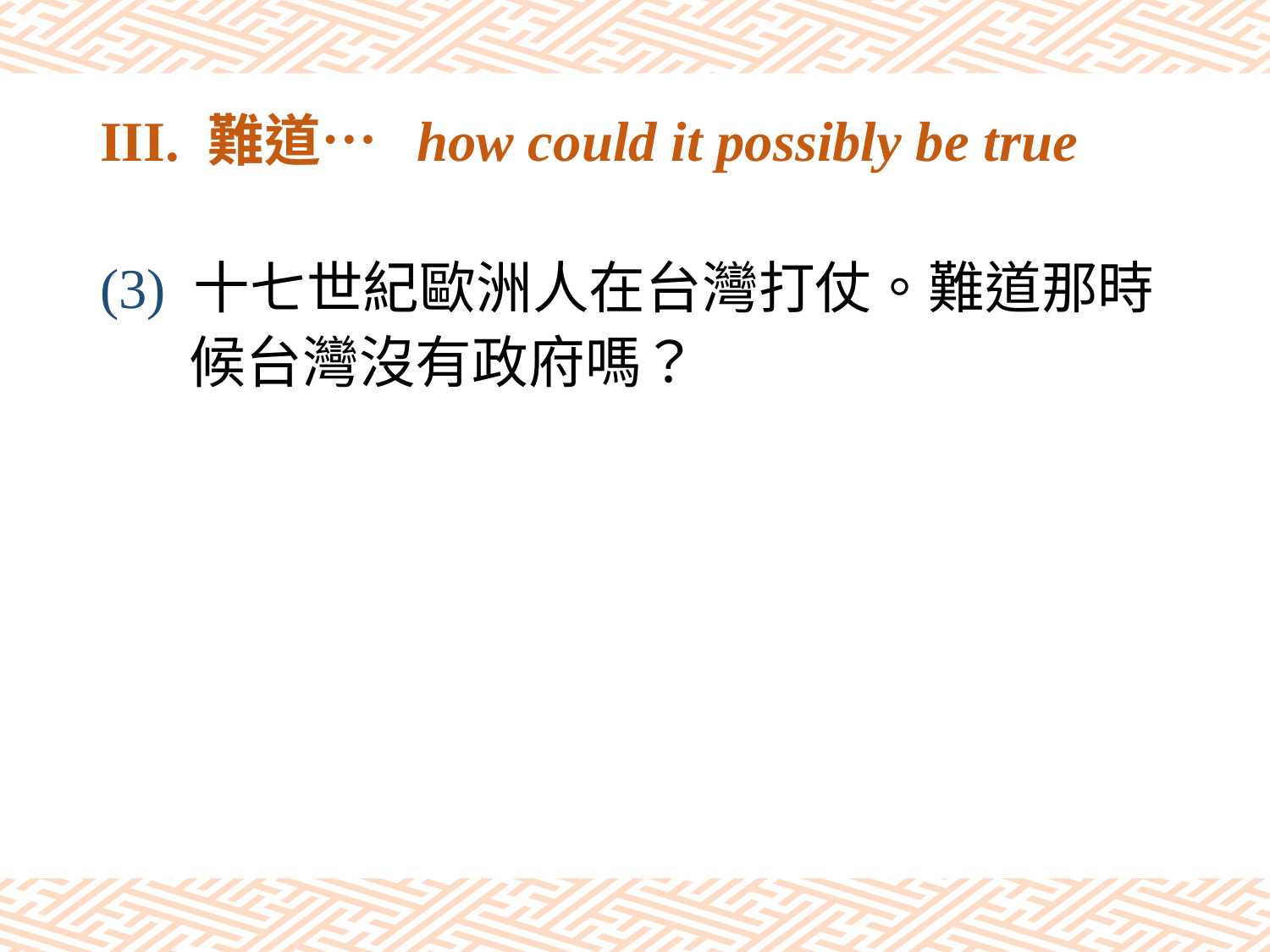

# III. 難道…  how could it possibly be true
(3) 十七世紀歐洲人在台灣打仗。難道那時
      候台灣沒有政府嗎？